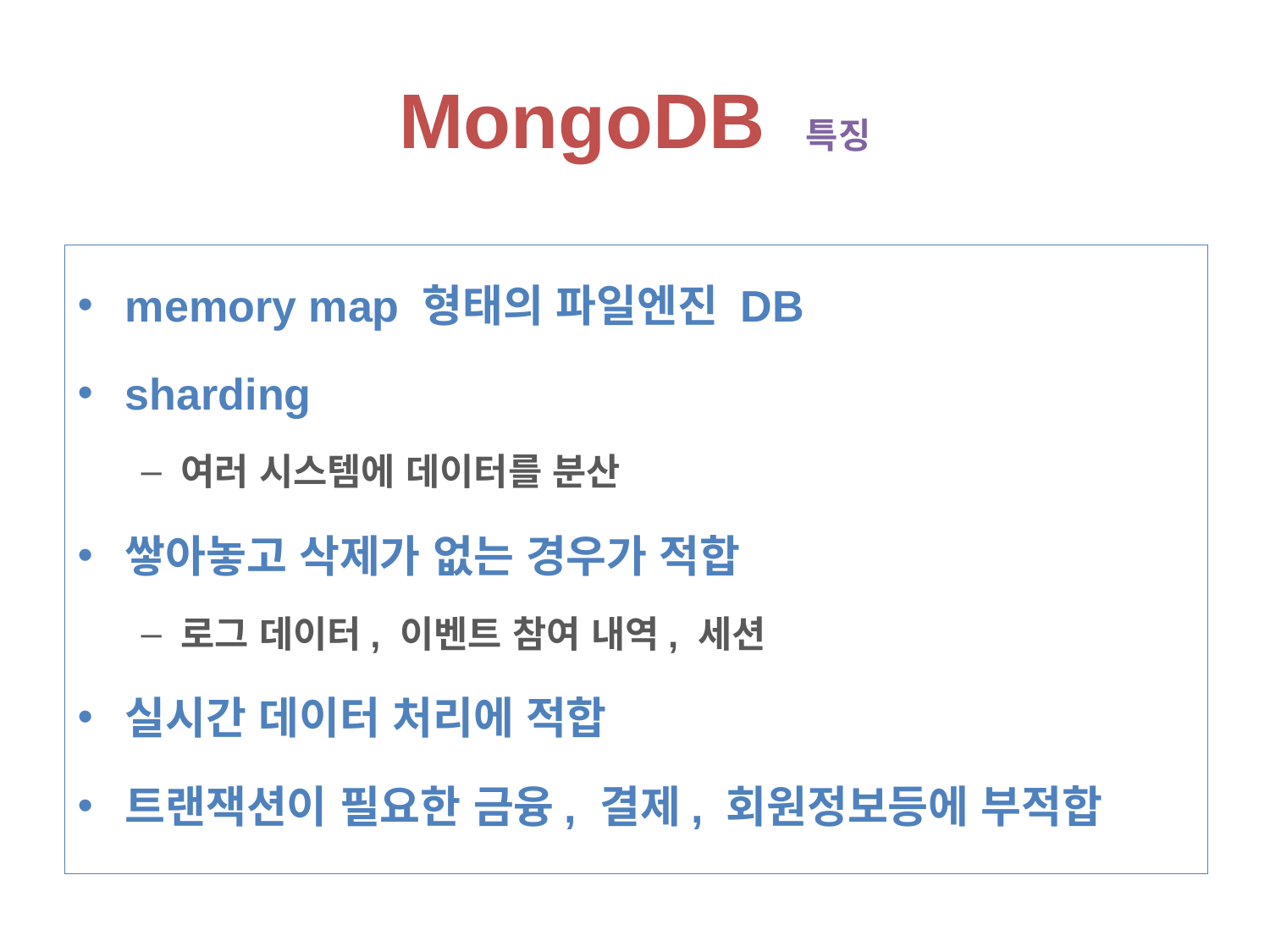

# MongoDB 특징
memory map 형태의 파일엔진 DB
sharding
여러 시스템에 데이터를 분산
쌓아놓고 삭제가 없는 경우가 적합
로그 데이터, 이벤트 참여 내역, 세션
실시간 데이터 처리에 적합
트랜잭션이 필요한 금융, 결제, 회원정보등에 부적합